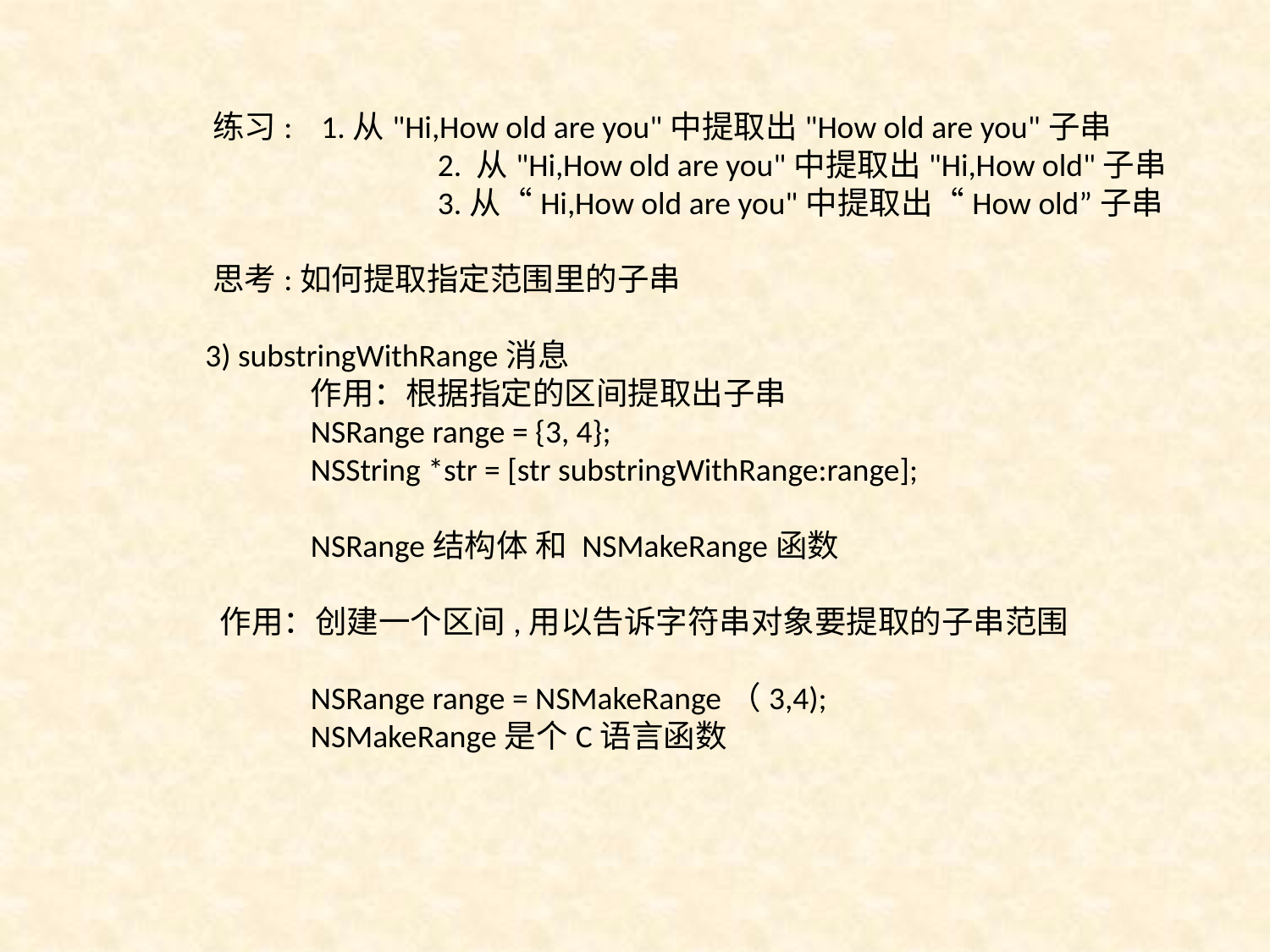

练习:    1.从"Hi,How old are you"中提取出"How old are you"子串
	       		2. 从"Hi,How old are you"中提取出"Hi,How old"子串
	       		3.从“Hi,How old are you"中提取出“How old”子串

	   思考:如何提取指定范围里的子串

	   3) substringWithRange消息
		作用：根据指定的区间提取出子串
		NSRange range = {3, 4};
		NSString *str = [str substringWithRange:range];

		NSRange结构体 和 NSMakeRange函数

	    作用：创建一个区间,用以告诉字符串对象要提取的子串范围

		NSRange range = NSMakeRange（3,4);
		NSMakeRange是个C语言函数